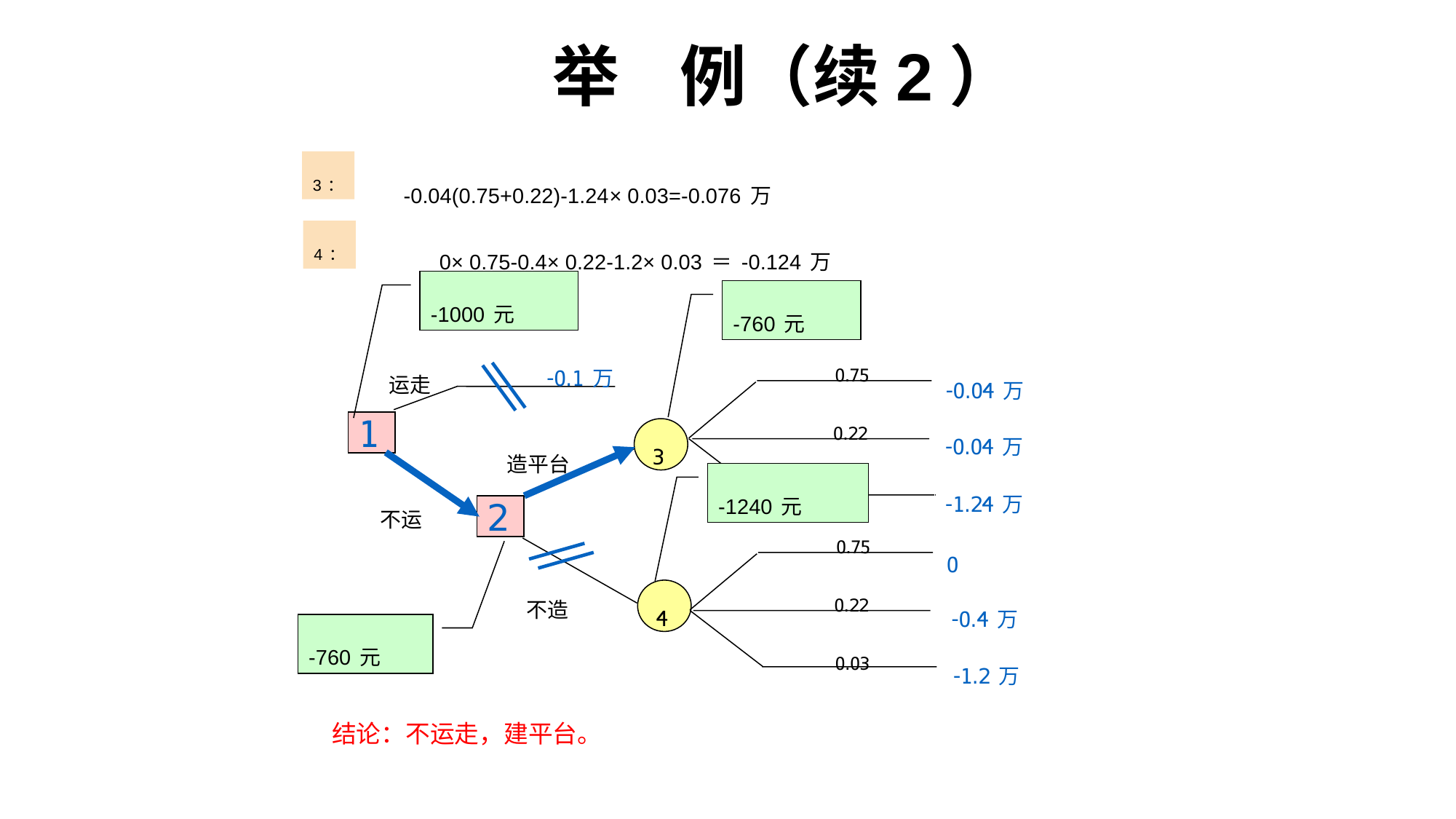

# 举    例（续2）
3：
-0.04(0.75+0.22)-1.24× 0.03=-0.076万
0× 0.75-0.4× 0.22-1.2× 0.03＝-0.124万
4：
-1000元
-760元
0.75

0.22

0.03

运走
-0.1万

-0.04万

1
3
-0.04万
造平台

-1240元
不运
-1.24万
2
0.75

0.22

0.03

0

不造
4
-0.4万
-760元
-1.2万
结论：不运走，建平台。
28